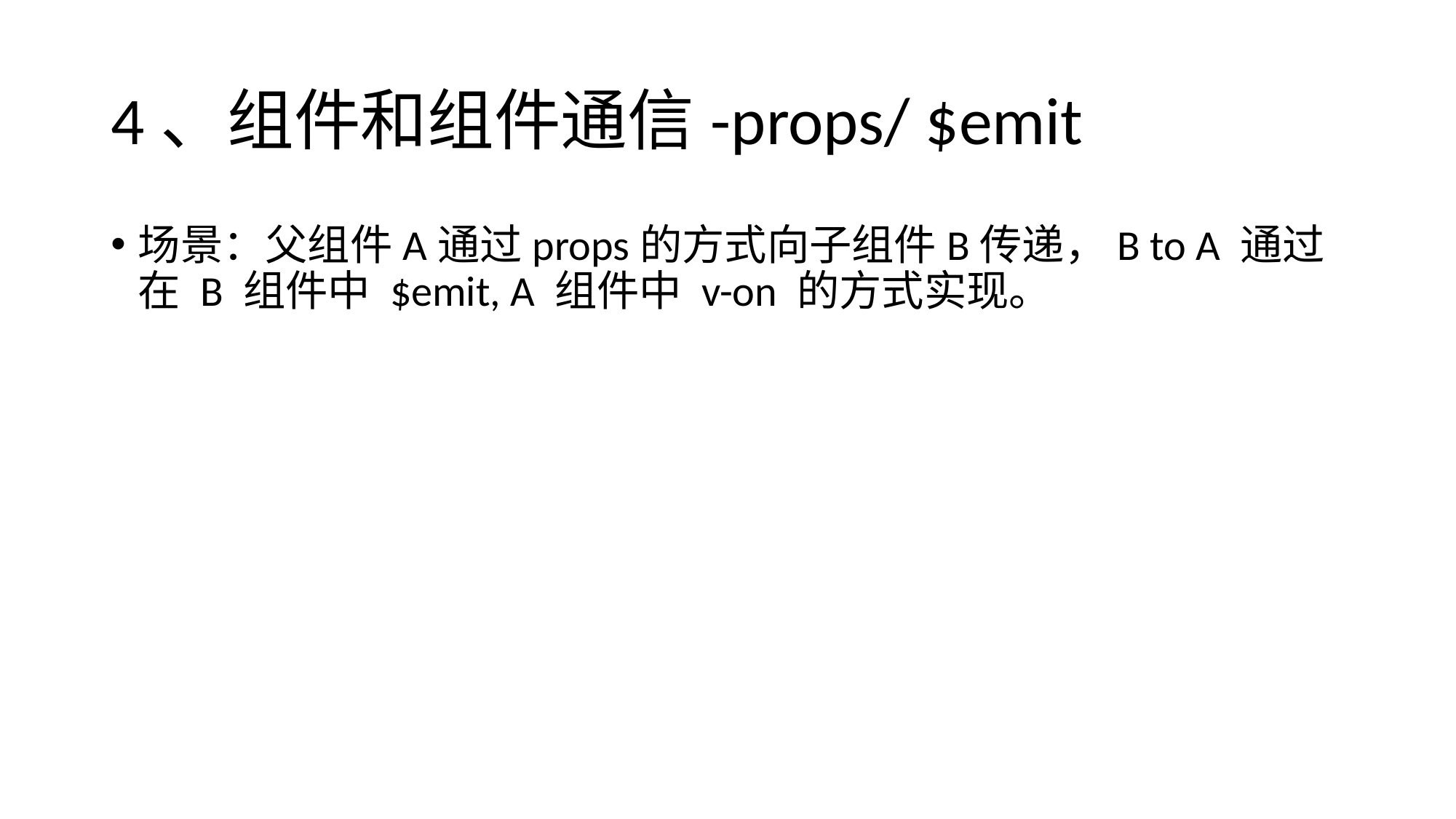

# 4、组件和组件通信-props/ $emit
场景：父组件A通过props的方式向子组件B传递，B to A 通过在 B 组件中 $emit, A 组件中 v-on 的方式实现。